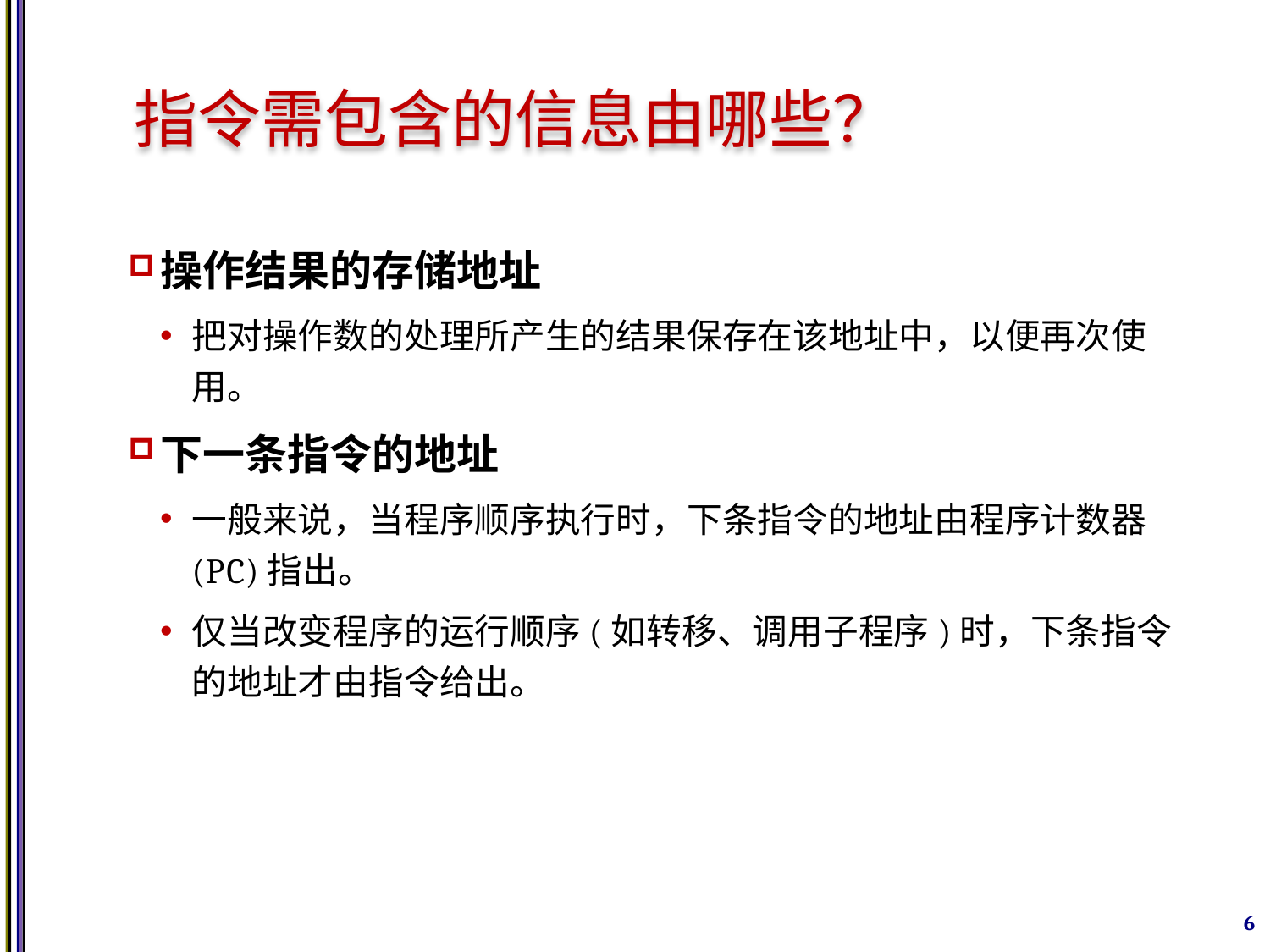

# 指令需包含的信息由哪些？
操作结果的存储地址
把对操作数的处理所产生的结果保存在该地址中，以便再次使用。
下一条指令的地址
一般来说，当程序顺序执行时，下条指令的地址由程序计数器(PC)指出。
仅当改变程序的运行顺序(如转移、调用子程序)时，下条指令的地址才由指令给出。

6